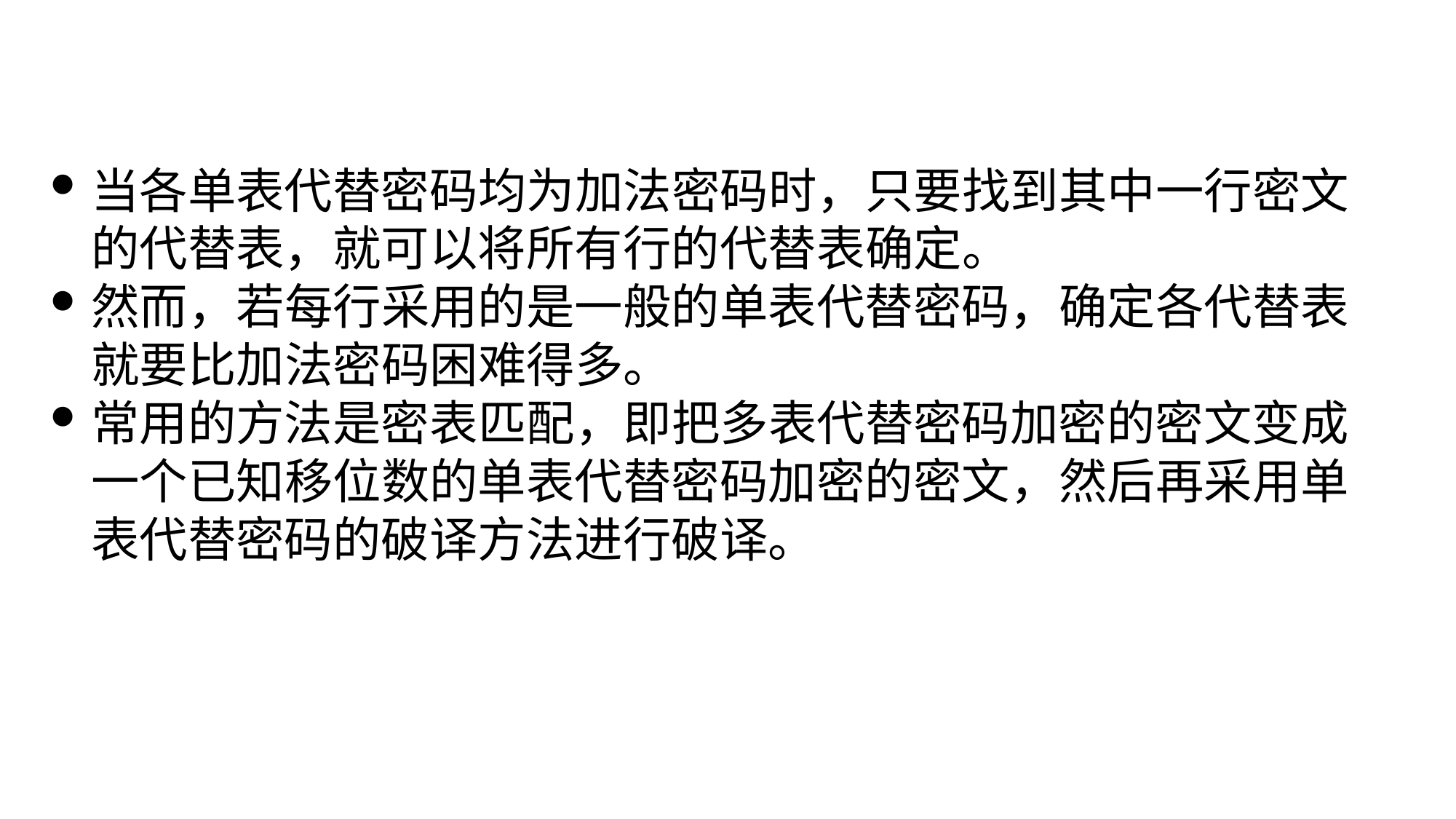

当各单表代替密码均为加法密码时，只要找到其中一行密文的代替表，就可以将所有行的代替表确定。
然而，若每行采用的是一般的单表代替密码，确定各代替表就要比加法密码困难得多。
常用的方法是密表匹配，即把多表代替密码加密的密文变成一个已知移位数的单表代替密码加密的密文，然后再采用单表代替密码的破译方法进行破译。